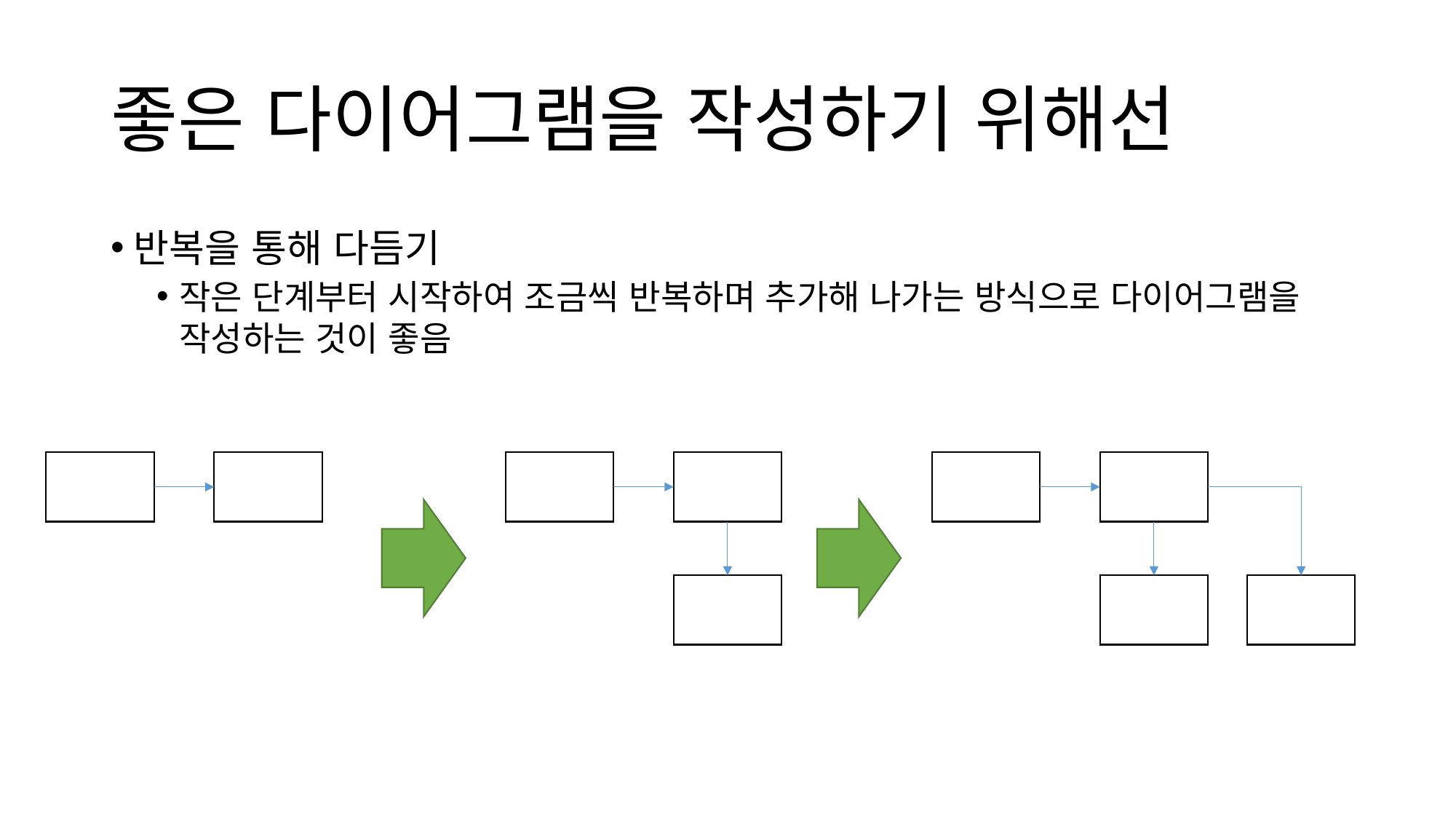

# 좋은 다이어그램을 작성하기 위해선
반복을 통해 다듬기
작은 단계부터 시작하여 조금씩 반복하며 추가해 나가는 방식으로 다이어그램을 작성하는 것이 좋음